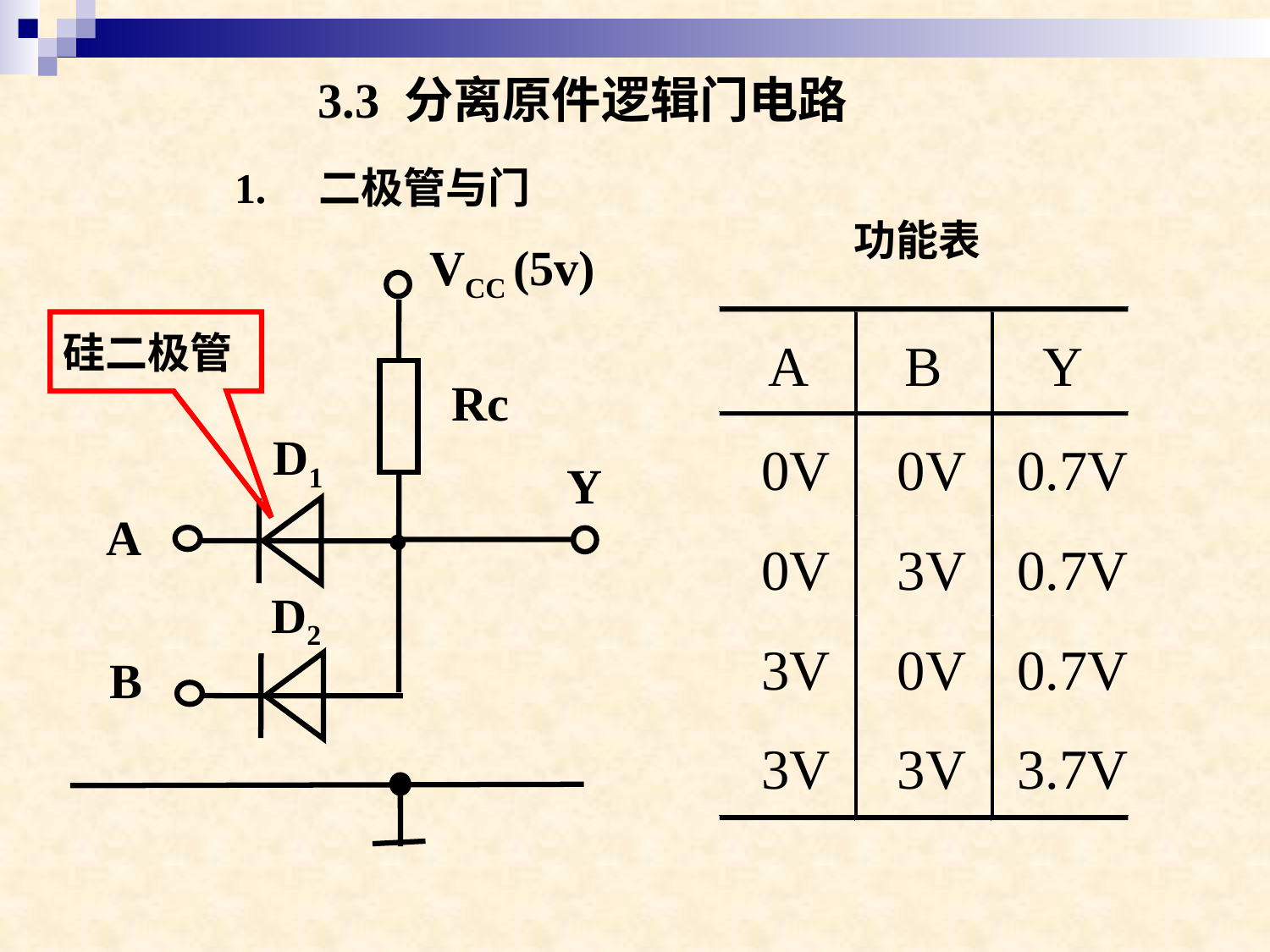

3.3 分离原件逻辑门电路
1.    二极管与门
 功能表
VCC (5v)

硅二极管

Rc
D1
Y

A

D2
B

A
B
Y

0V
0V
0.7V

0V
3V
0.7V

3V
0V
0.7V

3V
3V
3.7V